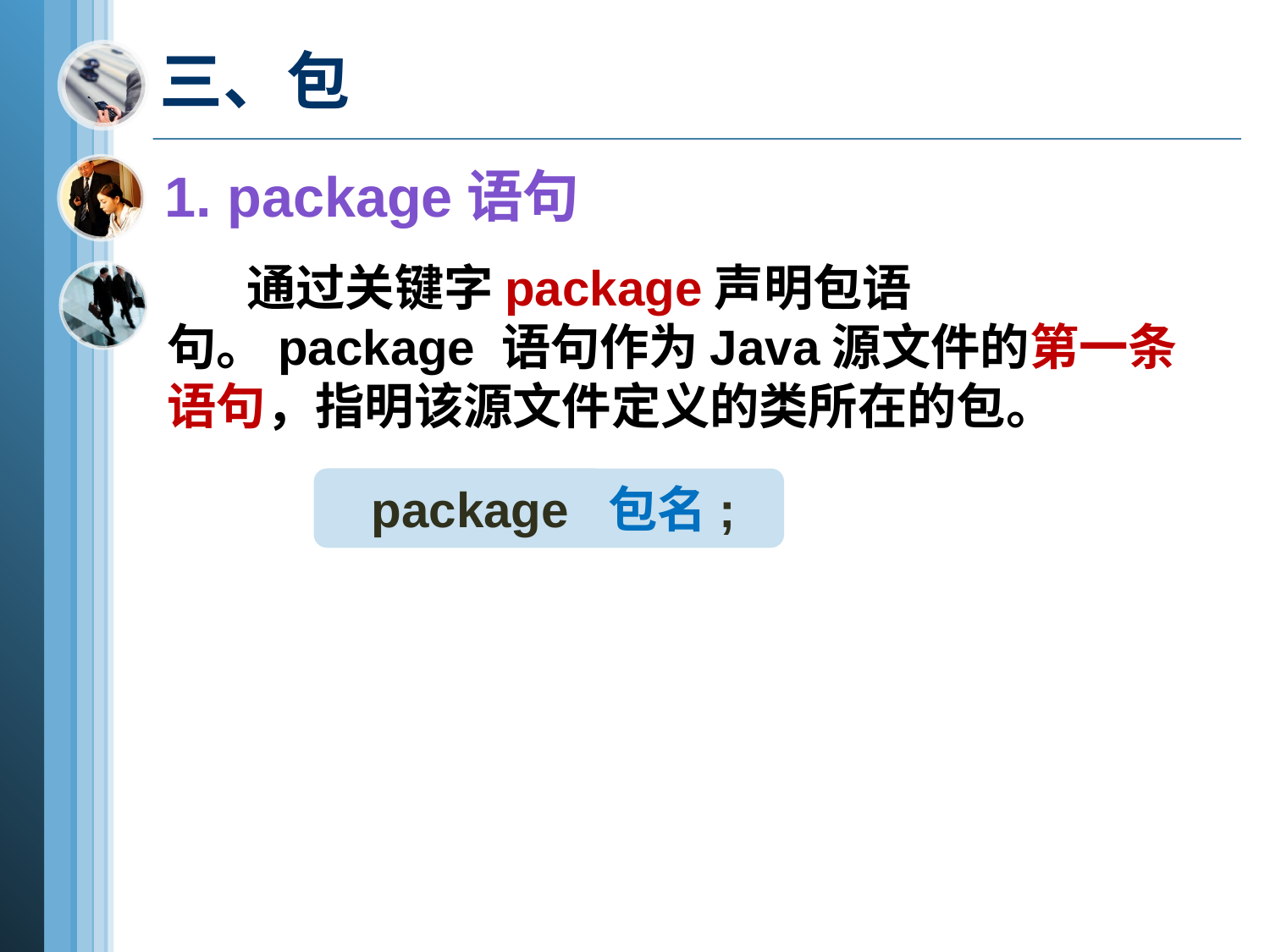

# 三、包
1. package语句
      通过关键字package声明包语句。package 语句作为Java源文件的第一条语句，指明该源文件定义的类所在的包。
   package  包名;